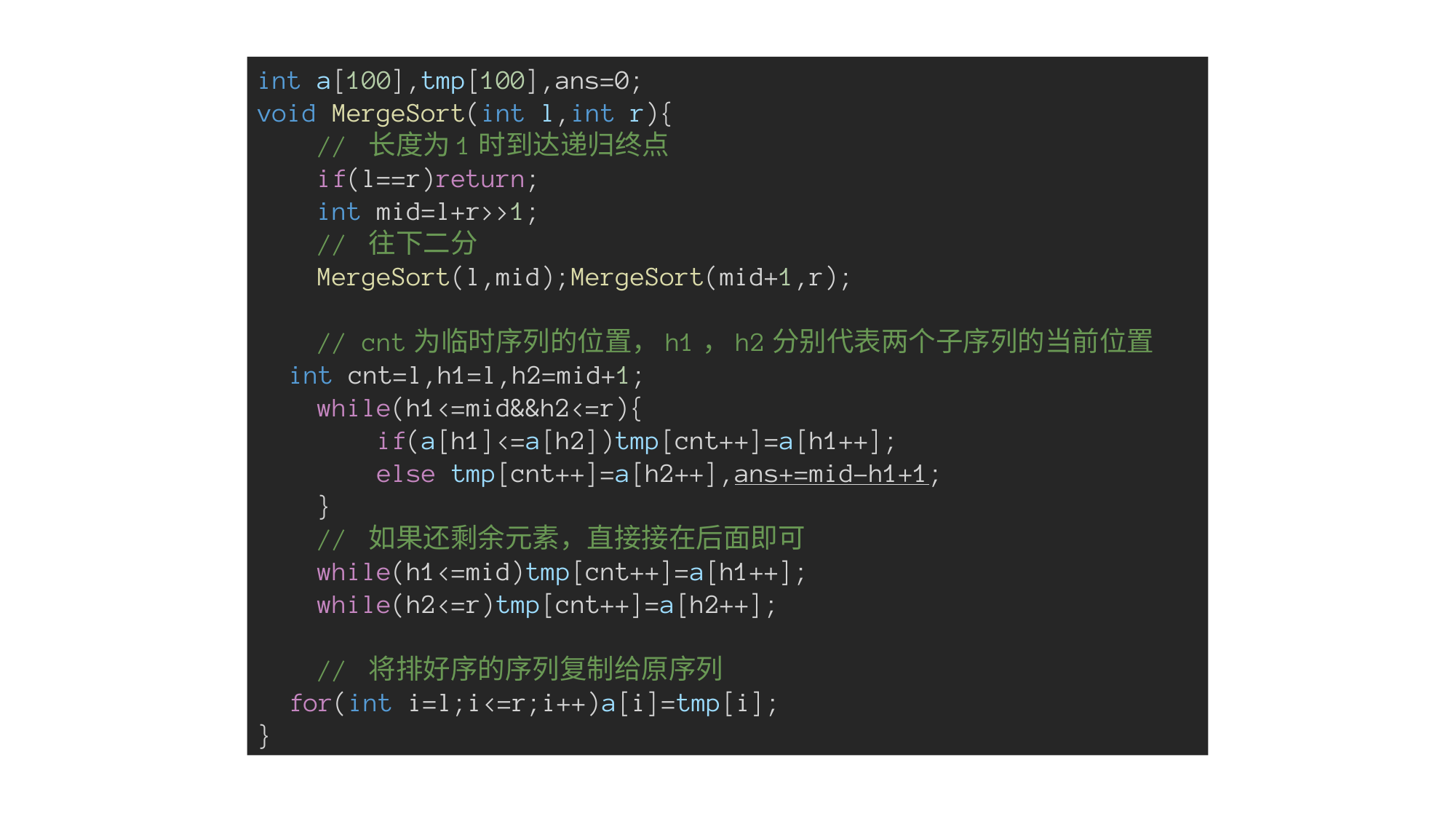

#
int a[100],tmp[100],ans=0;
void MergeSort(int l,int r){
    // 长度为1时到达递归终点
    if(l==r)return;
    int mid=l+r>>1;
    // 往下二分
    MergeSort(l,mid);MergeSort(mid+1,r);

    // cnt为临时序列的位置，h1，h2分别代表两个子序列的当前位置
    int cnt=l,h1=l,h2=mid+1;
    while(h1<=mid&&h2<=r){
        if(a[h1]<=a[h2])tmp[cnt++]=a[h1++];
        else tmp[cnt++]=a[h2++],ans+=mid-h1+1;
    }
    // 如果还剩余元素，直接接在后面即可
    while(h1<=mid)tmp[cnt++]=a[h1++];
    while(h2<=r)tmp[cnt++]=a[h2++];

    // 将排好序的序列复制给原序列
    for(int i=l;i<=r;i++)a[i]=tmp[i];
}